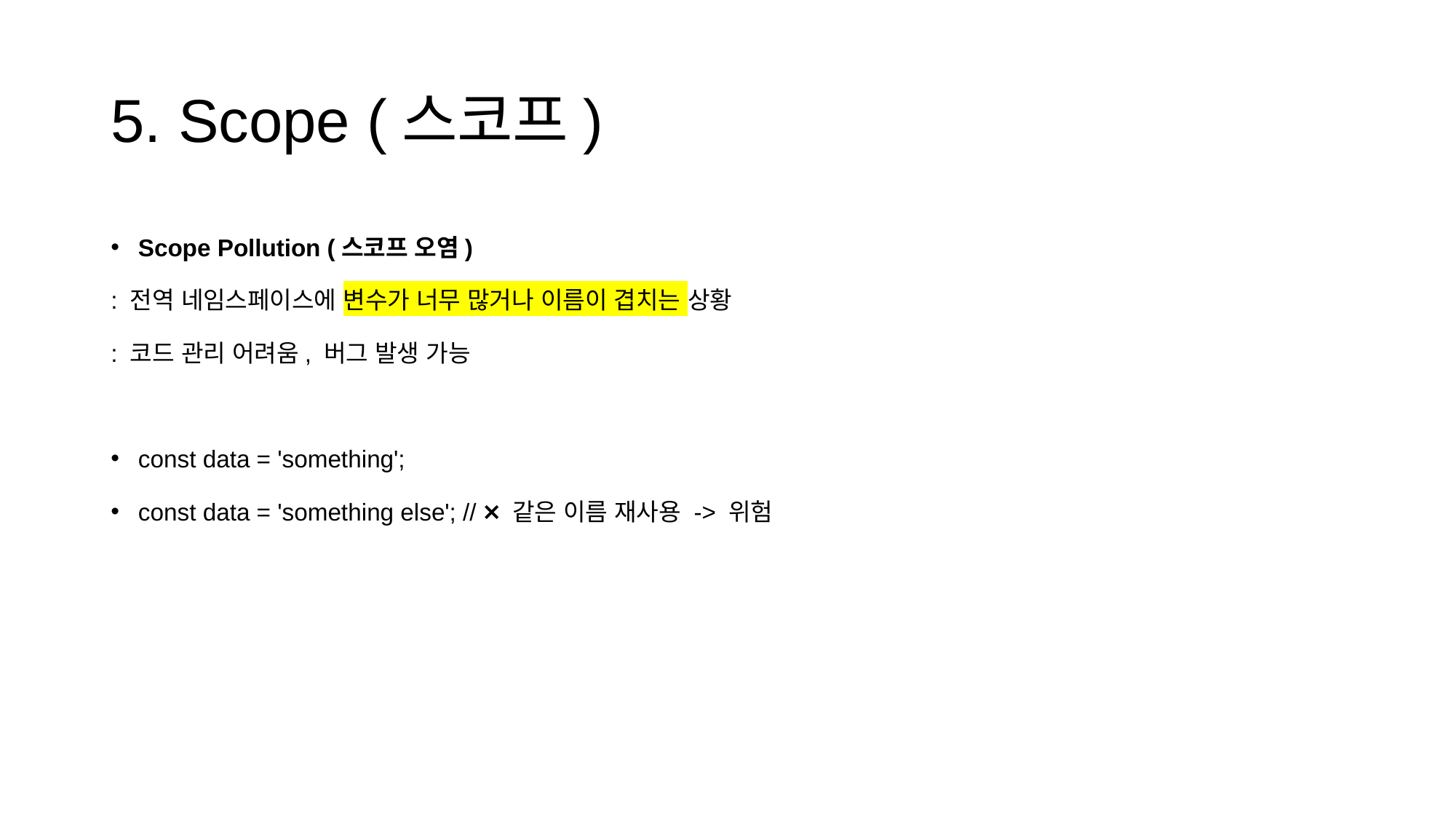

# 5. Scope (스코프)
Scope Pollution (스코프 오염)
: 전역 네임스페이스에 변수가 너무 많거나 이름이 겹치는 상황
: 코드 관리 어려움, 버그 발생 가능

const data = 'something';
const data = 'something else'; // ❌ 같은 이름 재사용 -> 위험